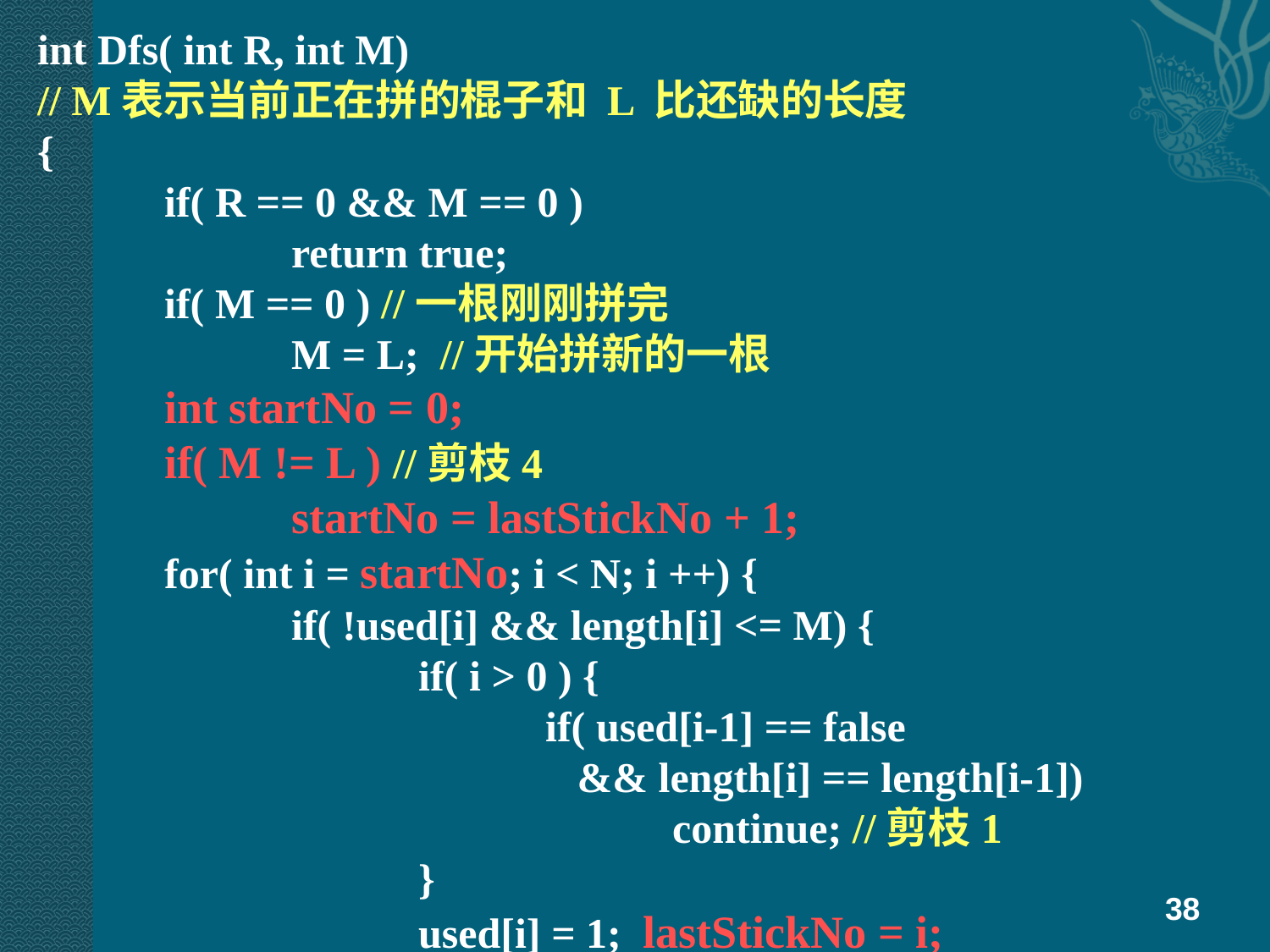

int Dfs( int R, int M)
// M表示当前正在拼的棍子和 L 比还缺的长度
{
	if( R == 0 && M == 0 )
		return true;
	if( M == 0 ) //一根刚刚拼完
		M = L;  //开始拼新的一根
	int startNo = 0;
	if( M != L ) //剪枝4
		startNo = lastStickNo + 1;
	for( int i = startNo; i < N; i ++) {
		if( !used[i] && length[i] <= M) {
			if( i > 0 ) {
				if( used[i-1] == false
				   && length[i] == length[i-1])
					continue; //剪枝1
			}
			used[i] = 1;  lastStickNo = i;
38